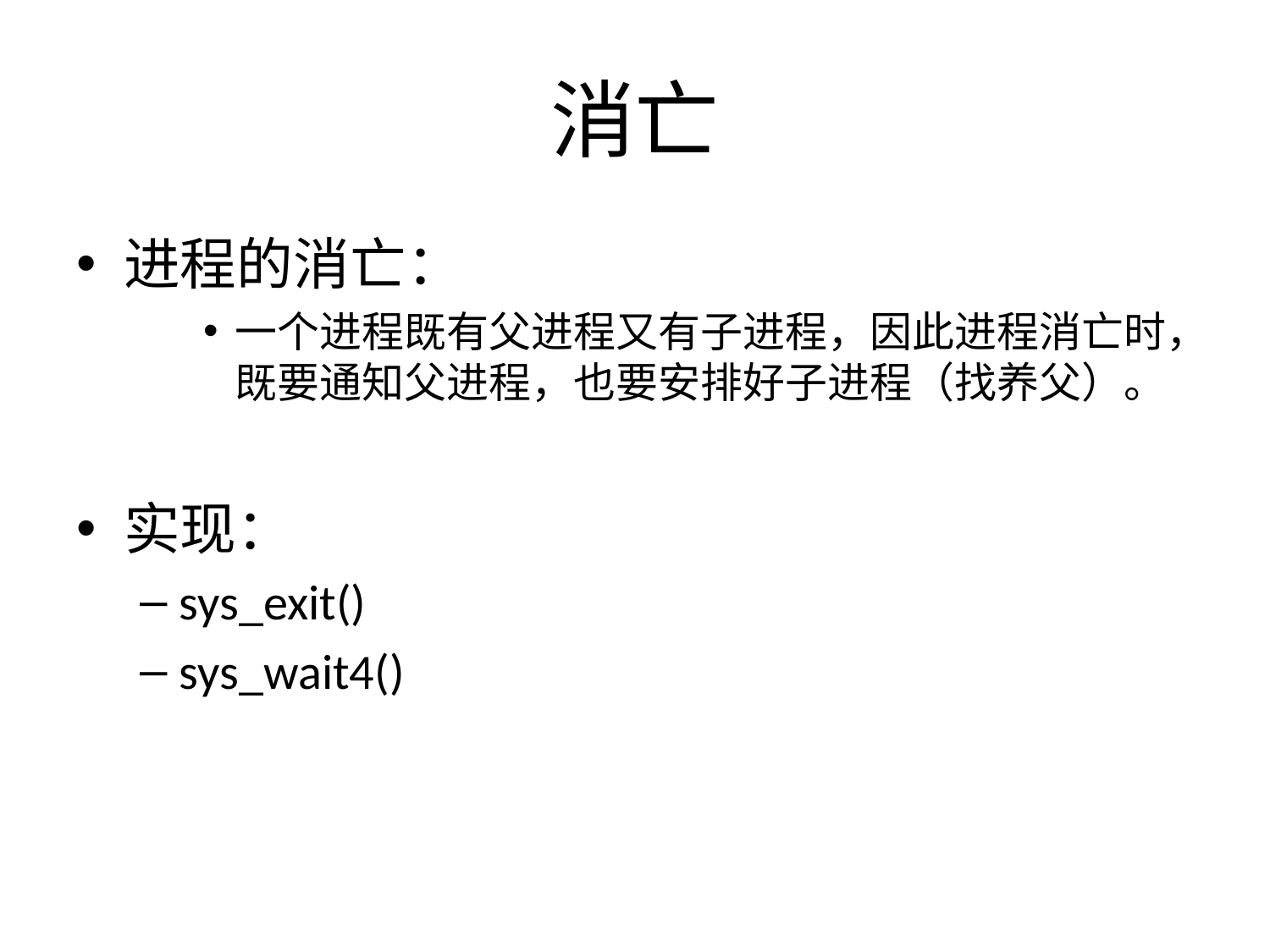

# 消亡
进程的消亡：
一个进程既有父进程又有子进程，因此进程消亡时，既要通知父进程，也要安排好子进程（找养父）。

实现：
sys_exit()
sys_wait4()